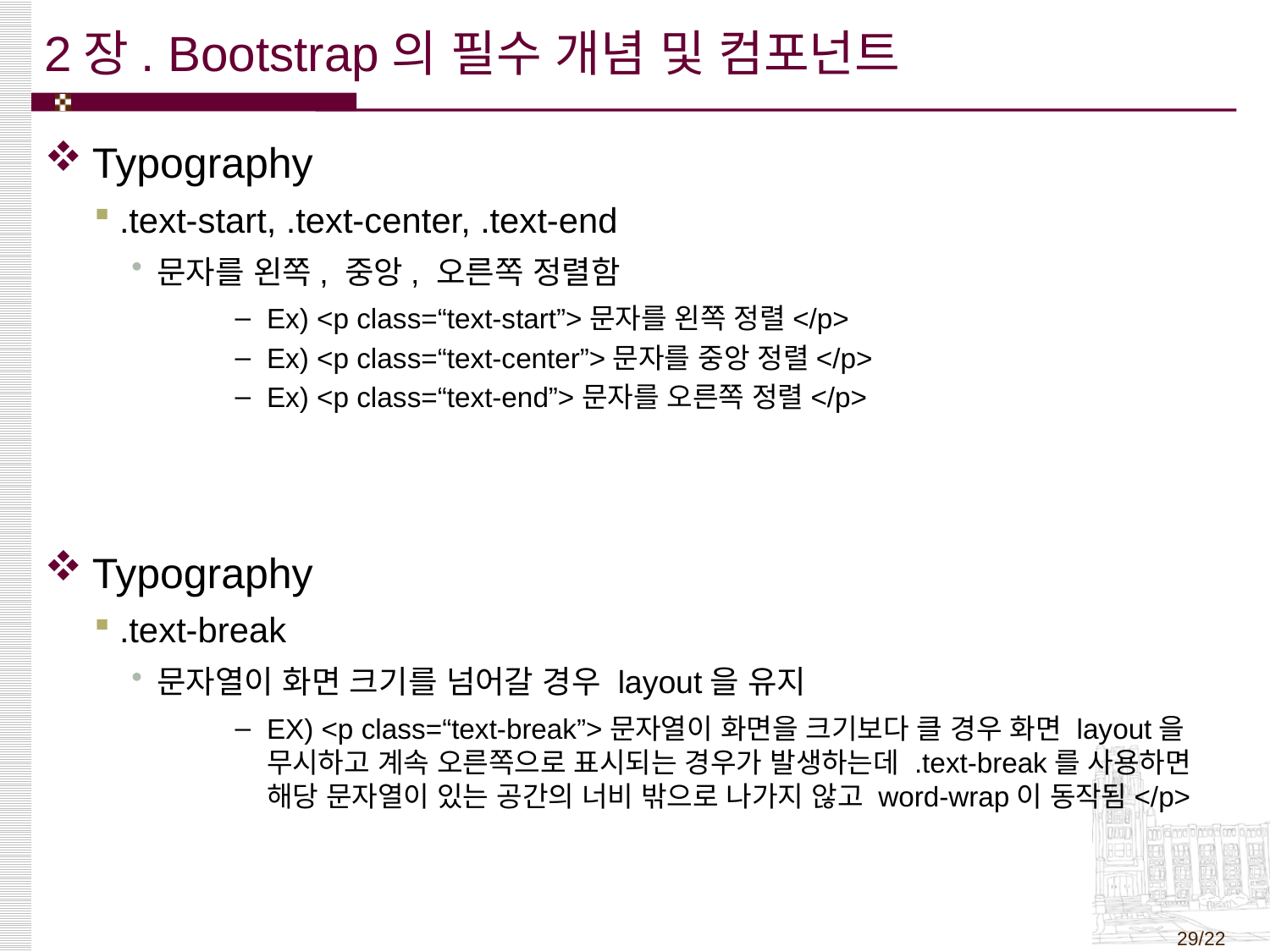

# 2장. Bootstrap의 필수 개념 및 컴포넌트
Typography
.text-start, .text-center, .text-end
문자를 왼쪽, 중앙, 오른쪽 정렬함
Ex) <p class=“text-start”>문자를 왼쪽 정렬</p>
Ex) <p class=“text-center”>문자를 중앙 정렬</p>
Ex) <p class=“text-end”>문자를 오른쪽 정렬</p>
Typography
.text-break
문자열이 화면 크기를 넘어갈 경우 layout을 유지
EX) <p class=“text-break”>문자열이 화면을 크기보다 클 경우 화면 layout을 무시하고 계속 오른쪽으로 표시되는 경우가 발생하는데 .text-break를 사용하면 해당 문자열이 있는 공간의 너비 밖으로 나가지 않고 word-wrap이 동작됨</p>